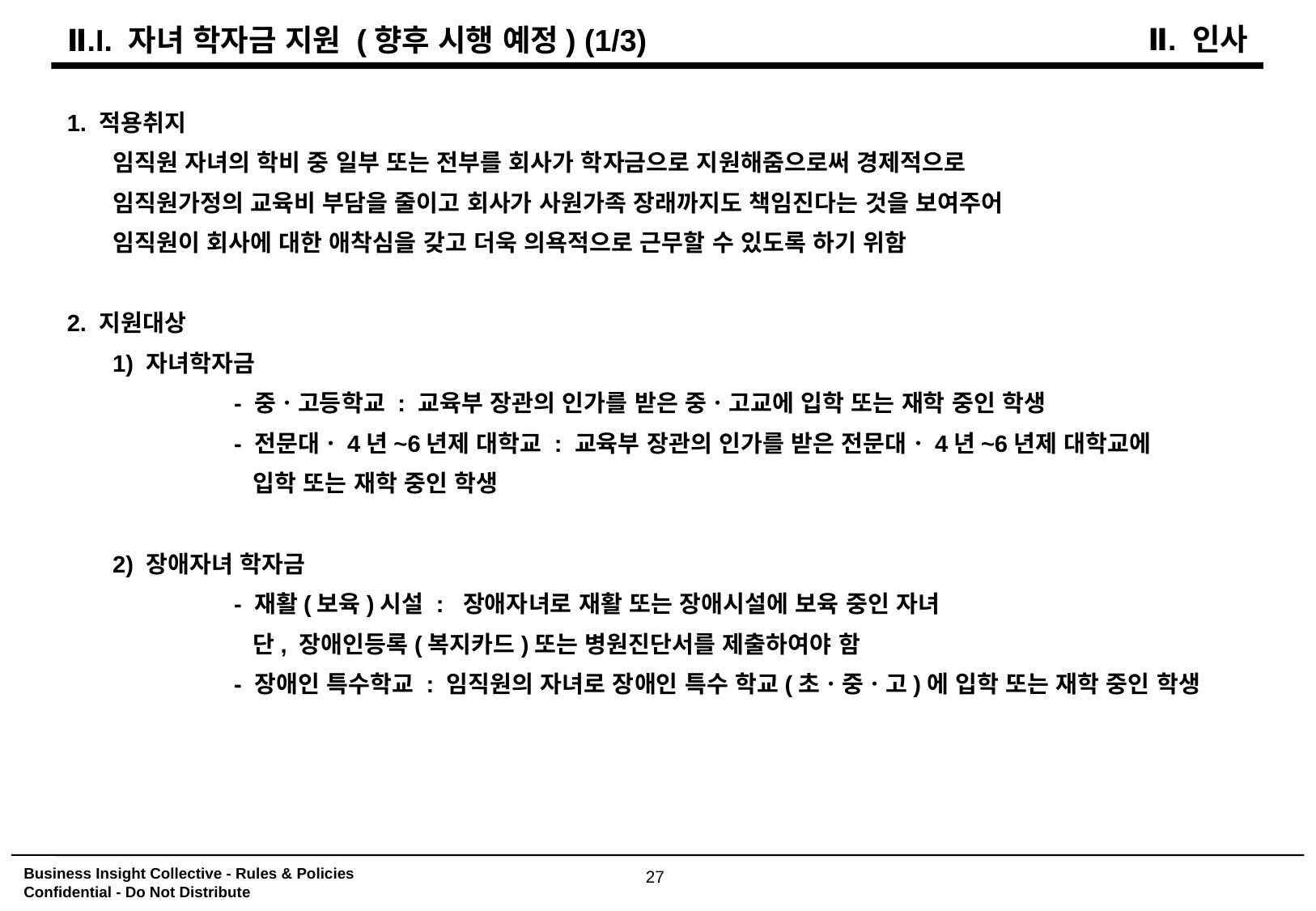

Ⅱ. 인사
Ⅱ.I. 자녀 학자금 지원 (향후 시행 예정) (1/3)
1. 적용취지
	임직원 자녀의 학비 중 일부 또는 전부를 회사가 학자금으로 지원해줌으로써 경제적으로
	임직원가정의 교육비 부담을 줄이고 회사가 사원가족 장래까지도 책임진다는 것을 보여주어
	임직원이 회사에 대한 애착심을 갖고 더욱 의욕적으로 근무할 수 있도록 하기 위함

2. 지원대상
	1) 자녀학자금
		- 중ㆍ고등학교 : 교육부 장관의 인가를 받은 중ㆍ고교에 입학 또는 재학 중인 학생
		- 전문대ㆍ4년~6년제 대학교 : 교육부 장관의 인가를 받은 전문대ㆍ4년~6년제 대학교에
       	  입학 또는 재학 중인 학생

	2) 장애자녀 학자금
		- 재활(보육)시설 :  장애자녀로 재활 또는 장애시설에 보육 중인 자녀
		  단, 장애인등록(복지카드)또는 병원진단서를 제출하여야 함
		- 장애인 특수학교 : 임직원의 자녀로 장애인 특수 학교(초ㆍ중ㆍ고)에 입학 또는 재학 중인 학생